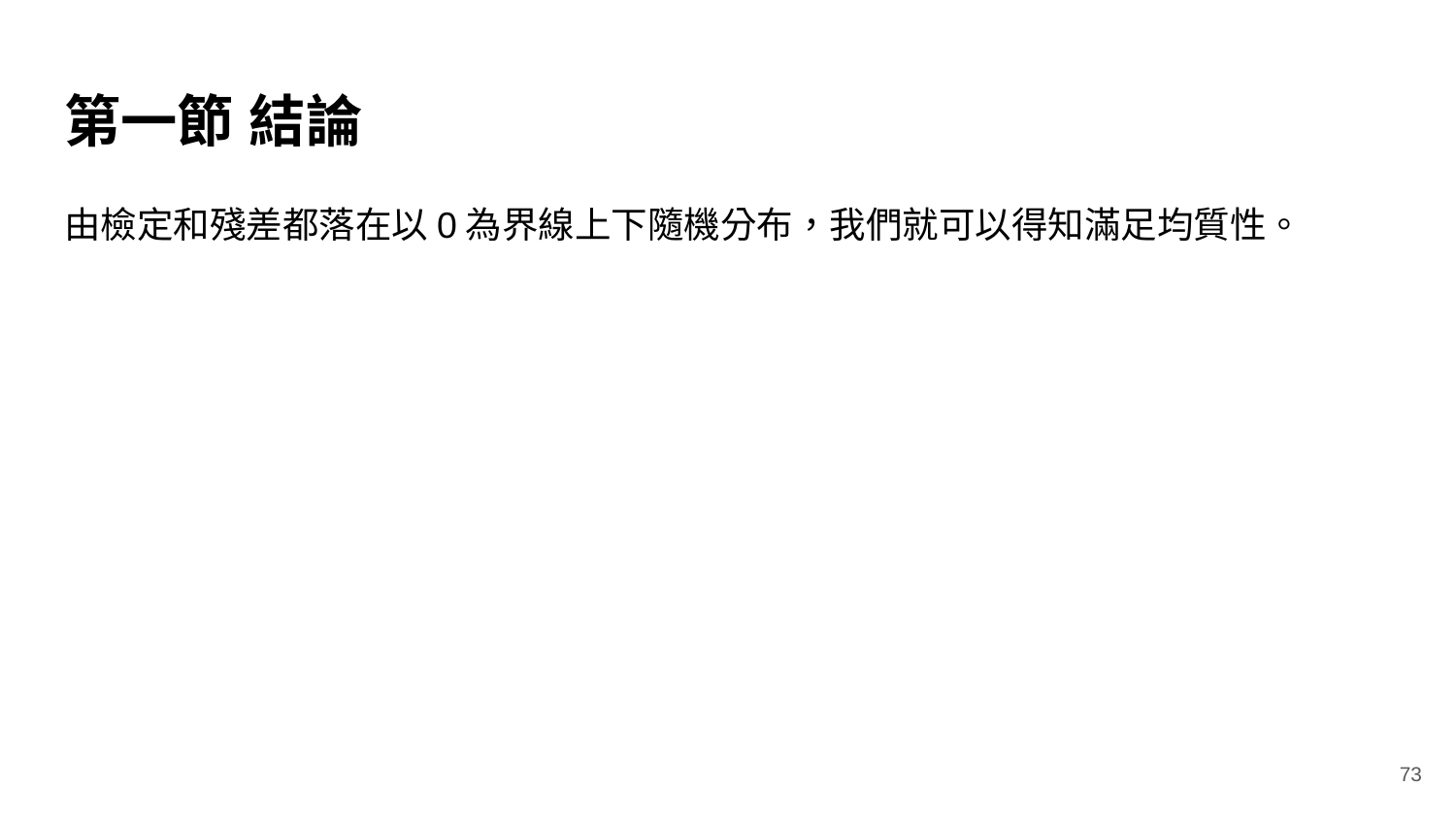

# 第一節 結論
由檢定和殘差都落在以0為界線上下隨機分布，我們就可以得知滿足均質性。
73